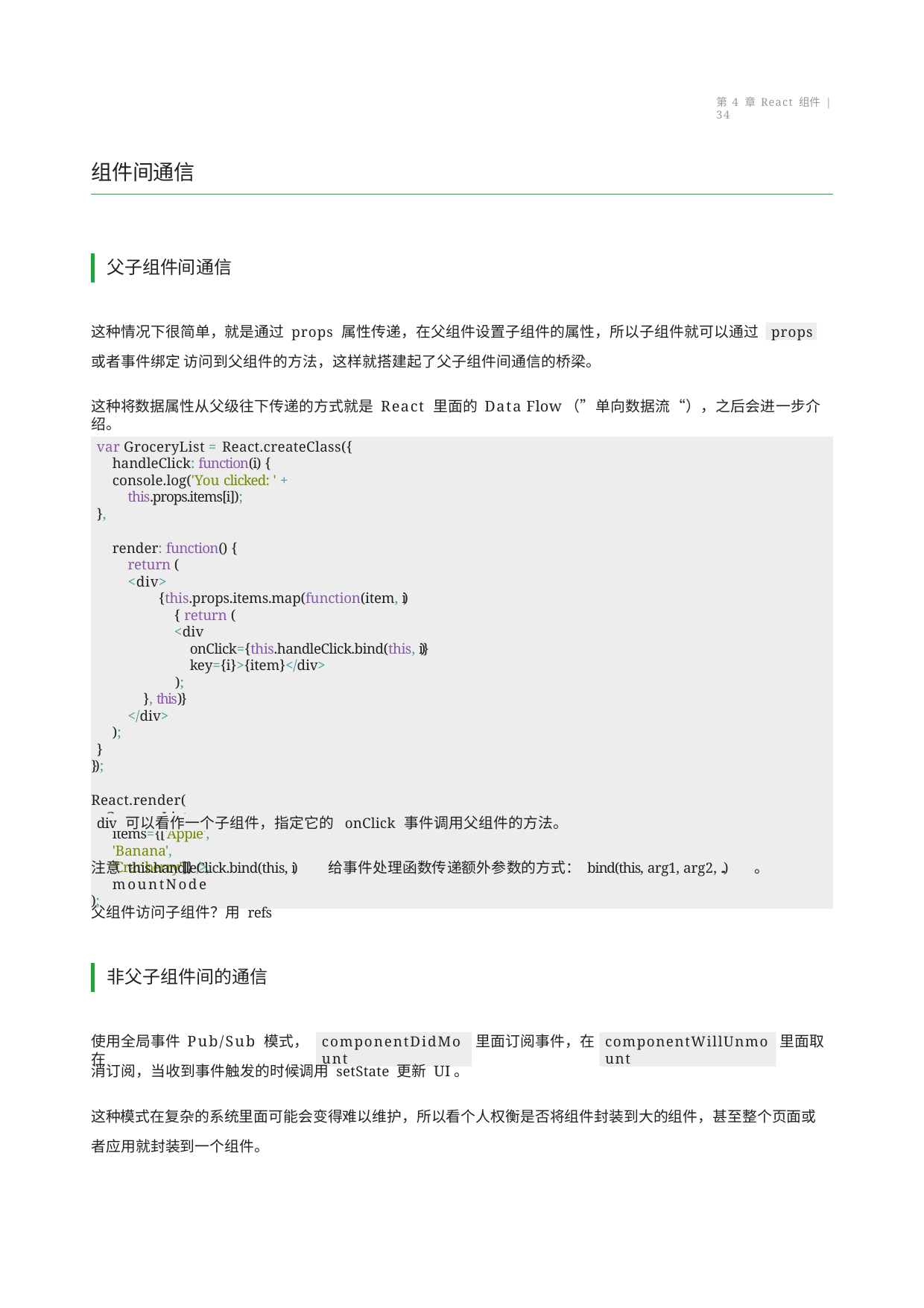

第 4 章 React 组件 | 34
组件间通信

父子组件间通信
这种情况下很简单，就是通过 props 属性传递，在父组件设置子组件的属性，所以子组件就可以通过  或者事件绑定 访问到父组件的方法，这样就搭建起了父子组件间通信的桥梁。
props
这种将数据属性从父级往下传递的方式就是 React 里面的 Data Flow（”单向数据流“），之后会进一步介绍。
var GroceryList = React.createClass({  handleClick: function(i) {
console.log('You clicked: ' + this.props.items[i]);
},

render: function() {  return (
<div>
{this.props.items.map(function(item, i) {  return (
<div onClick={this.handleClick.bind(this, i)} key={i}>{item}</div>
);
}, this)}
</div>
);
}
});

React.render(
<GroceryList items={['Apple', 'Banana', 'Cranberry']} />, mountNode
);
div 可以看作一个子组件，指定它的
onClick 事件调用父组件的方法。
bind(this, arg1, arg2, ...)
注意 this.handleClick.bind(this, i)
给事件处理函数传递额外参数的方式：
。
父组件访问子组件？用 refs

非父子组件间的通信
componentDidMount
componentWillUnmount
使用全局事件 Pub/Sub 模式，在
里面订阅事件，在
里面取
消订阅，当收到事件触发的时候调用 setState 更新 UI。

这种模式在复杂的系统里面可能会变得难以维护，所以看个人权衡是否将组件封装到大的组件，甚至整个页面或  者应用就封装到一个组件。